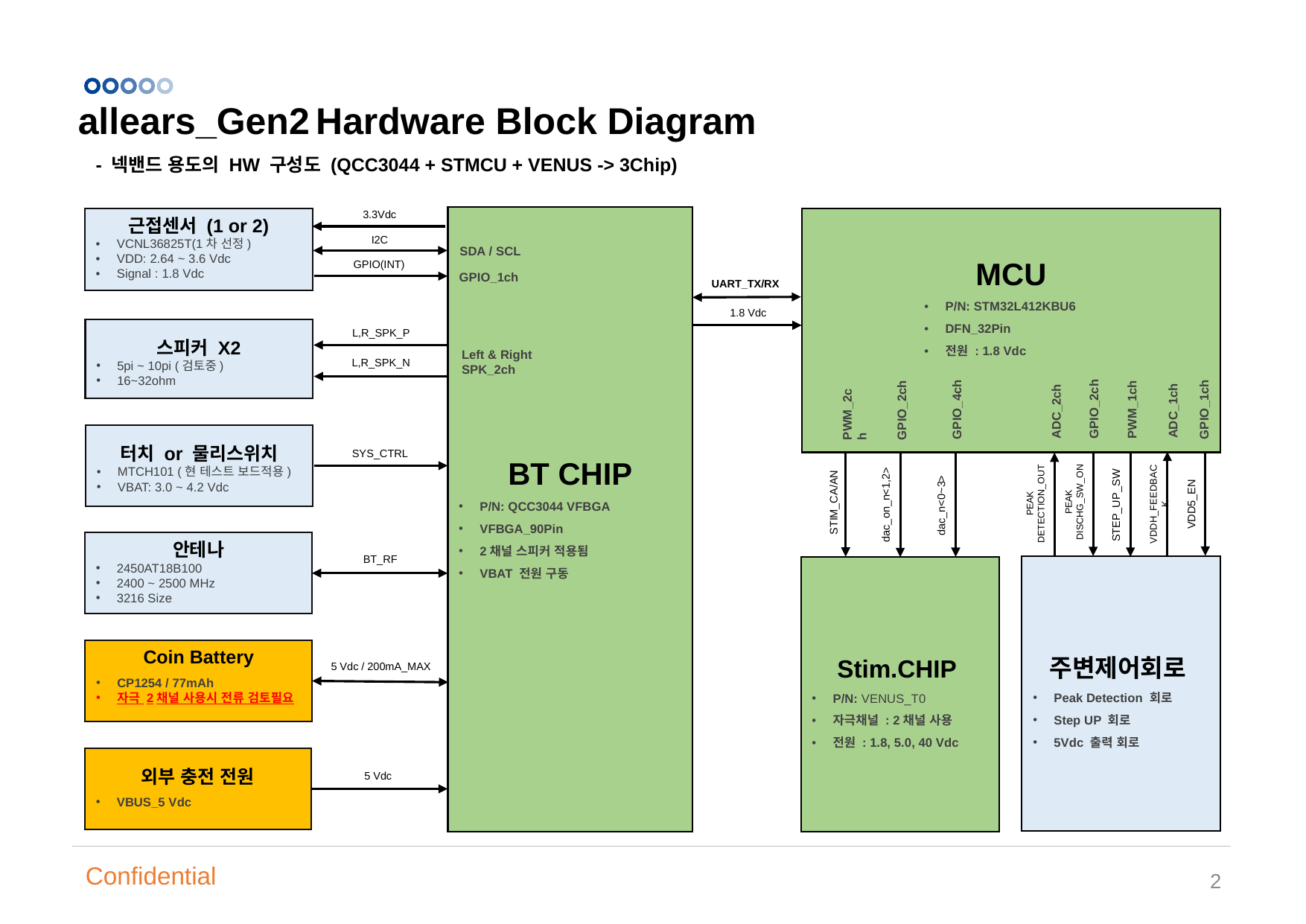

allears_Gen2 Hardware Block Diagram
- 넥밴드 용도의 HW 구성도 (QCC3044 + STMCU + VENUS -> 3Chip)
3.3Vdc
BT CHIP
P/N: QCC3044 VFBGA
VFBGA_90Pin
2채널 스피커 적용됨
VBAT 전원 구동

MCU
P/N: STM32L412KBU6
DFN_32Pin
전원 : 1.8 Vdc

근접센서 (1 or 2)
VCNL36825T(1차 선정)
VDD: 2.64 ~ 3.6 Vdc
Signal : 1.8 Vdc
I2C
SDA / SCL
GPIO(INT)
GPIO_1ch
UART_TX/RX
1.8 Vdc
스피커 X2
5pi ~ 10pi (검토중)
16~32ohm
L,R_SPK_P
Left & Right
SPK_2ch
L,R_SPK_N
ADC_1ch
PWM_1ch
GPIO_2ch
ADC_2ch
GPIO_4ch
GPIO_1ch
GPIO_2ch
PWM_2ch
터치 or 물리스위치
MTCH101 (현 테스트 보드적용)
VBAT: 3.0 ~ 4.2 Vdc
SYS_CTRL
PEAK
DISCHG_SW_ON
PEAK
DETECTION_OUT
STIM_CA/AN
VDD5_EN
dac_on_n<1,2>
VDDH_FEEDBACK
dac_n<0~3>
STEP_UP_SW
안테나
2450AT18B100
2400 ~ 2500 MHz
3216 Size

BT_RF
주변제어회로
Peak Detection 회로
Step UP 회로
5Vdc 출력 회로
Stim.CHIP
P/N: VENUS_T0
자극채널 : 2채널 사용
전원 : 1.8, 5.0, 40 Vdc
Coin Battery
CP1254 / 77mAh
자극 2채널 사용시 전류 검토필요
5 Vdc / 200mA_MAX
외부 충전 전원
VBUS_5 Vdc
5 Vdc
2